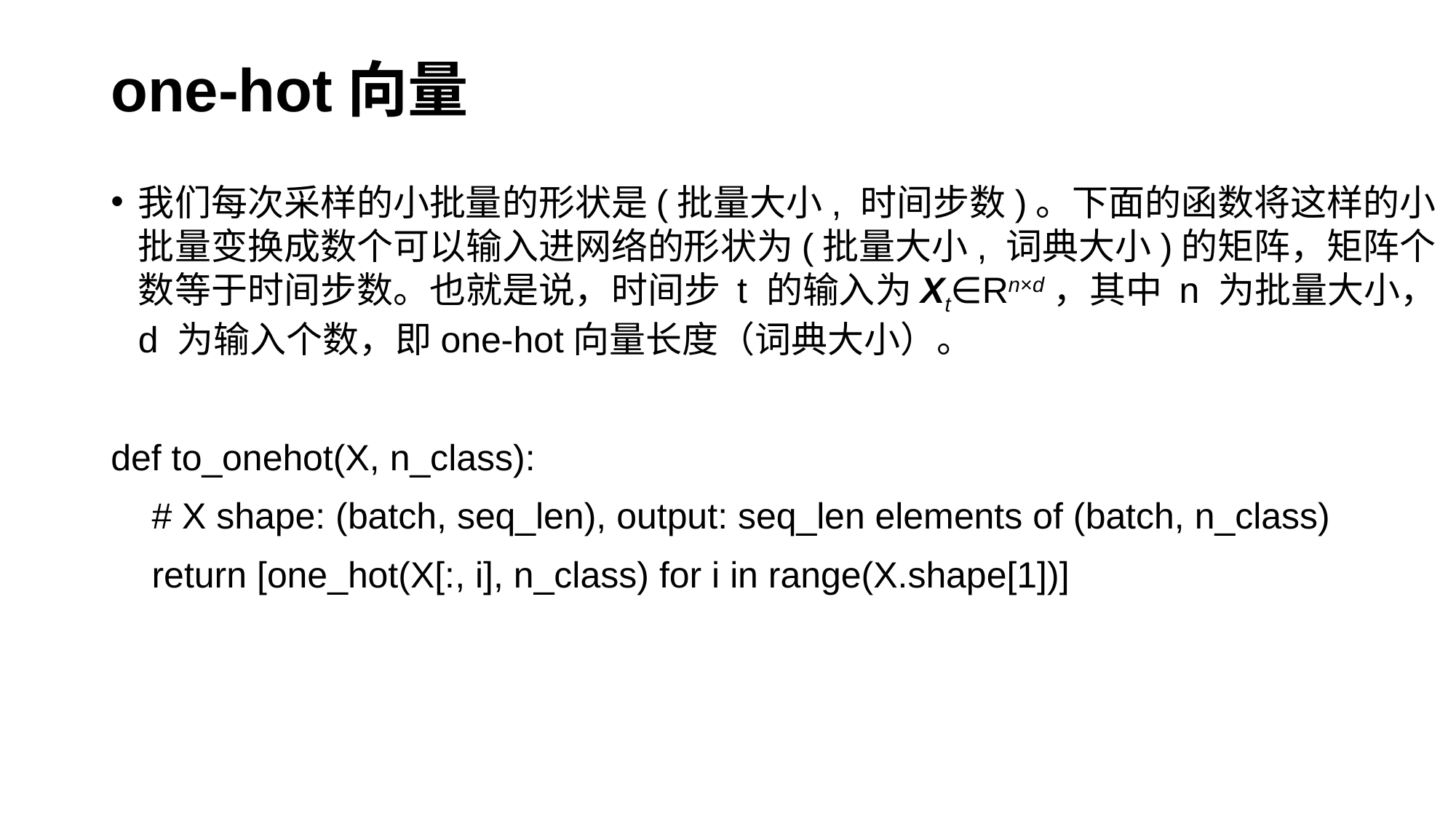

# one-hot向量
我们每次采样的小批量的形状是(批量大小, 时间步数)。下面的函数将这样的小批量变换成数个可以输入进网络的形状为(批量大小, 词典大小)的矩阵，矩阵个数等于时间步数。也就是说，时间步 t 的输入为Xt​∈Rn×d，其中 n 为批量大小，d 为输入个数，即one-hot向量长度（词典大小）。

def to_onehot(X, n_class):
    # X shape: (batch, seq_len), output: seq_len elements of (batch, n_class)
    return [one_hot(X[:, i], n_class) for i in range(X.shape[1])]